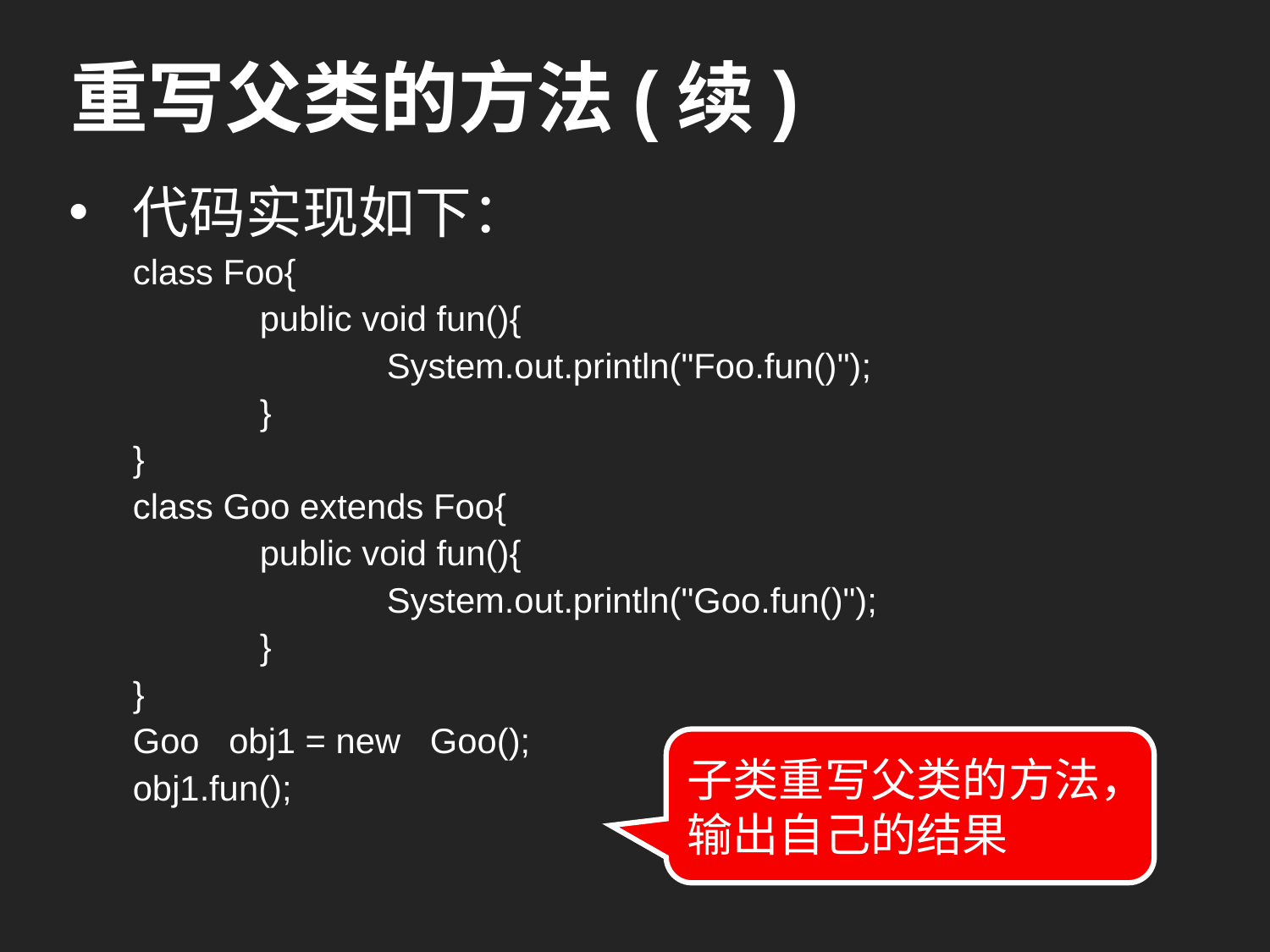

# 重写父类的方法(续)
代码实现如下：
class Foo{
	public void fun(){
		System.out.println("Foo.fun()");
	}
}
class Goo extends Foo{
	public void fun(){
		System.out.println("Goo.fun()");
	}
}
Goo   obj1 = new   Goo();
obj1.fun();
子类重写父类的方法，
输出自己的结果